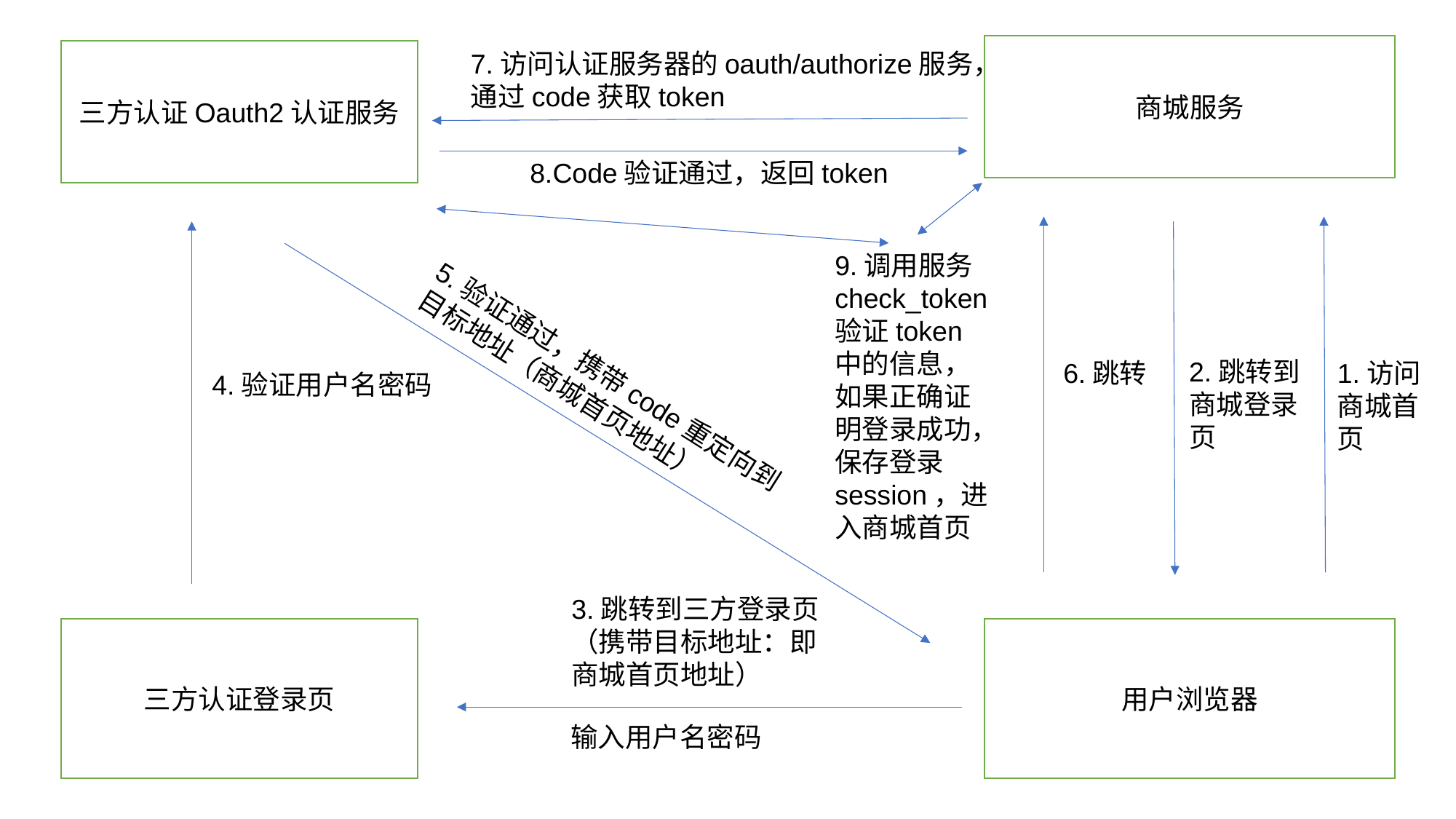

商城服务
三方认证Oauth2认证服务
7.访问认证服务器的oauth/authorize服务，通过code获取token
8.Code验证通过，返回token
9.调用服务check_token验证token中的信息，如果正确证明登录成功，保存登录session，进入商城首页
2.跳转到商城登录页
6.跳转
1.访问商城首页
5.验证通过，携带code重定向到目标地址（商城首页地址）
4.验证用户名密码
3.跳转到三方登录页（携带目标地址：即商城首页地址）
三方认证登录页
用户浏览器
输入用户名密码